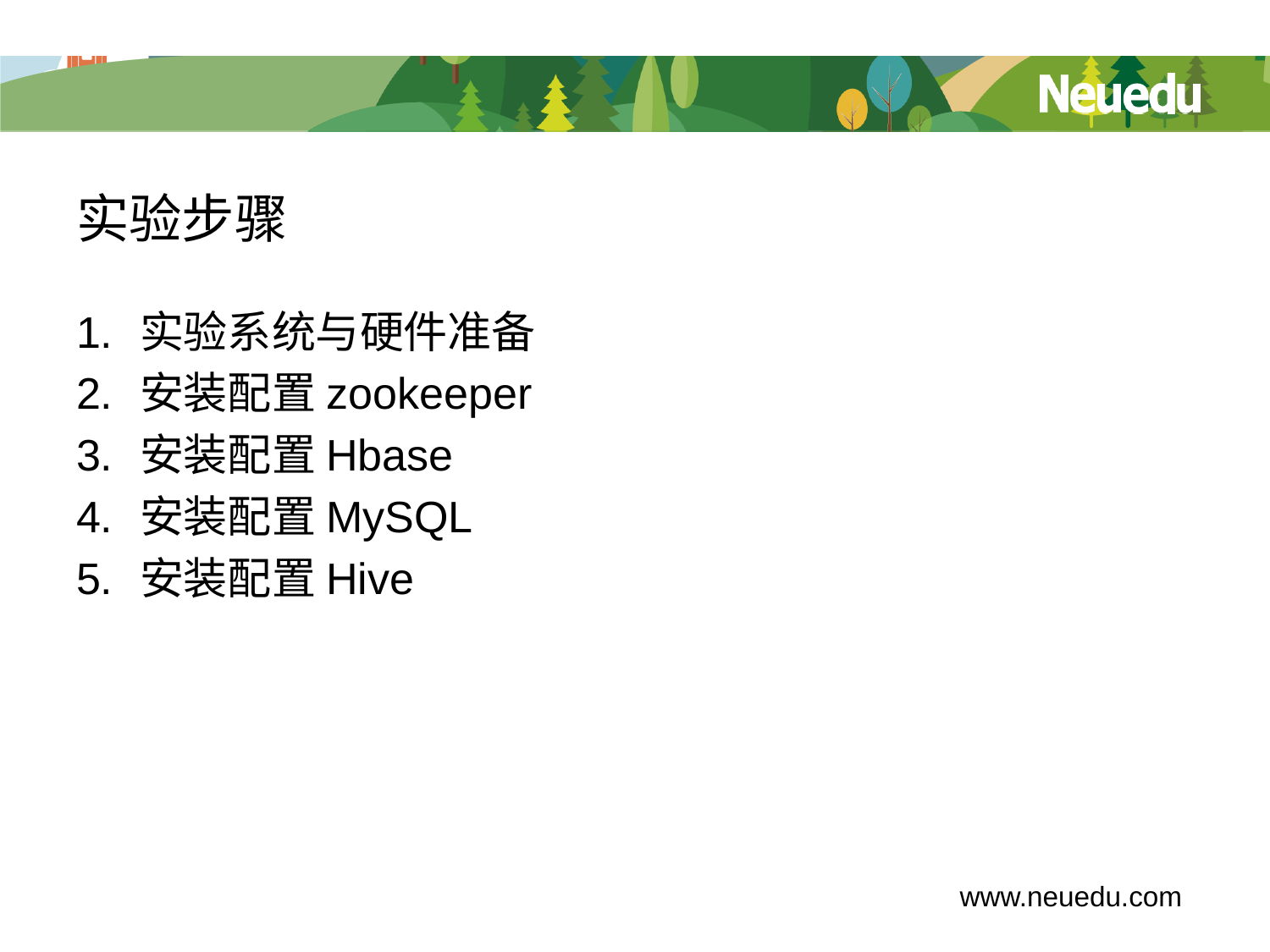

# 实验步骤
实验系统与硬件准备
安装配置zookeeper
安装配置Hbase
安装配置MySQL
安装配置Hive